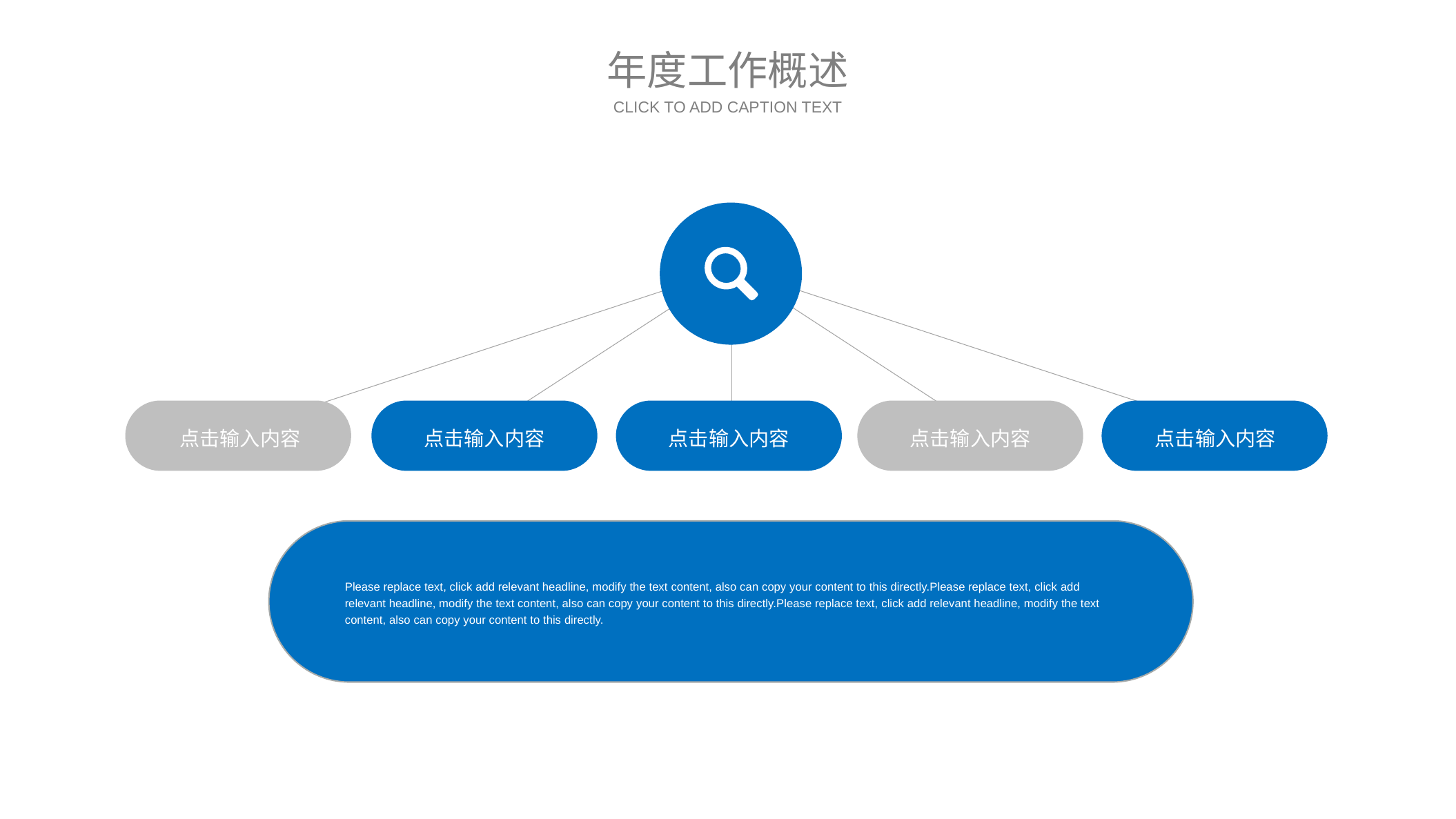

年度工作概述
CLICK TO ADD CAPTION TEXT

点击输入内容
点击输入内容
点击输入内容
点击输入内容
点击输入内容

Please replace text, click add relevant headline, modify the text content, also can copy your content to this directly.Please replace text, click add relevant headline, modify the text content, also can copy your content to this directly.Please replace text, click add relevant headline, modify the text content, also can copy your content to this directly.